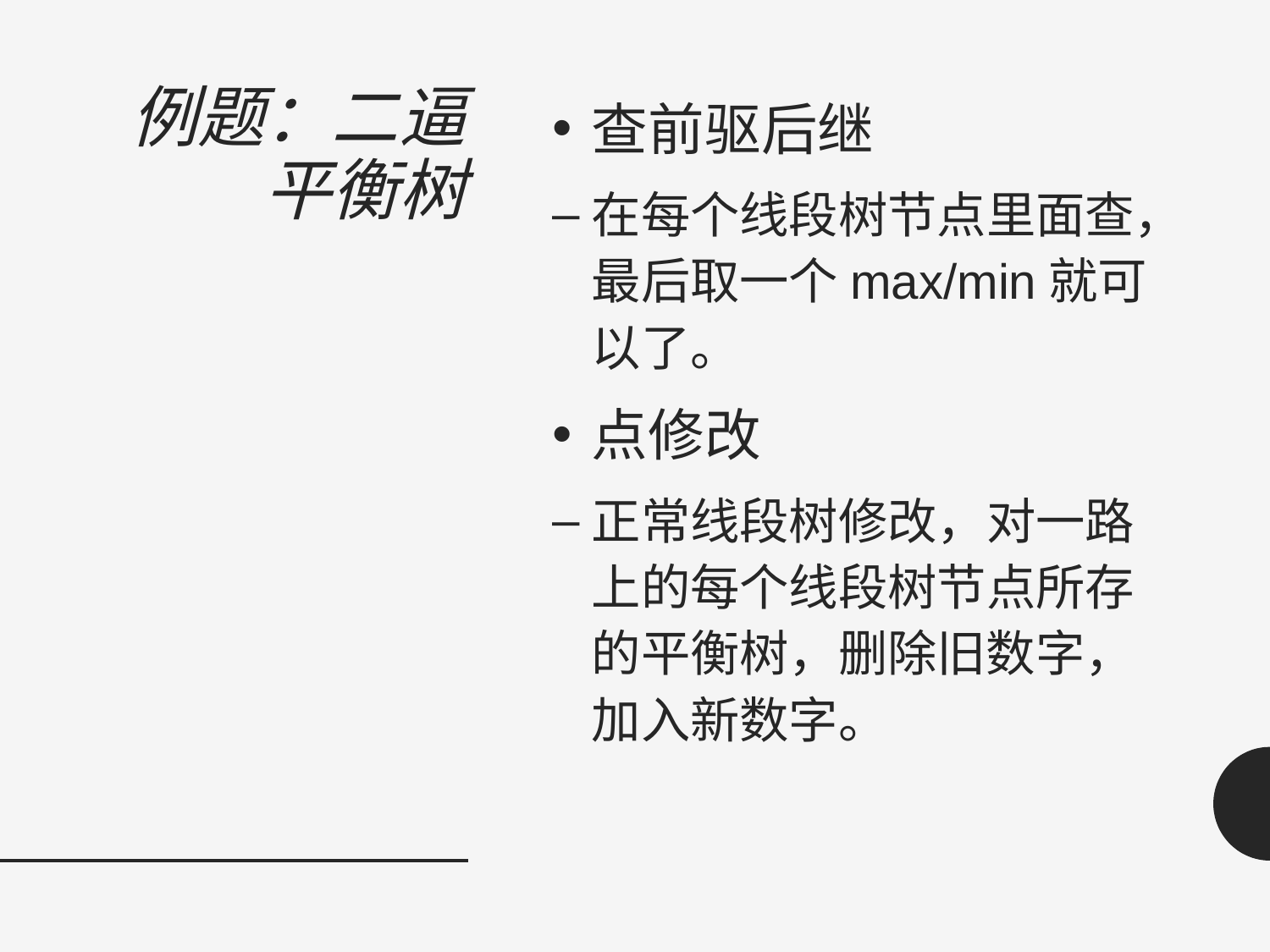

# 例题：二逼平衡树
查前驱后继
在每个线段树节点里面查，最后取一个max/min就可以了。
点修改
正常线段树修改，对一路上的每个线段树节点所存的平衡树，删除旧数字，加入新数字。